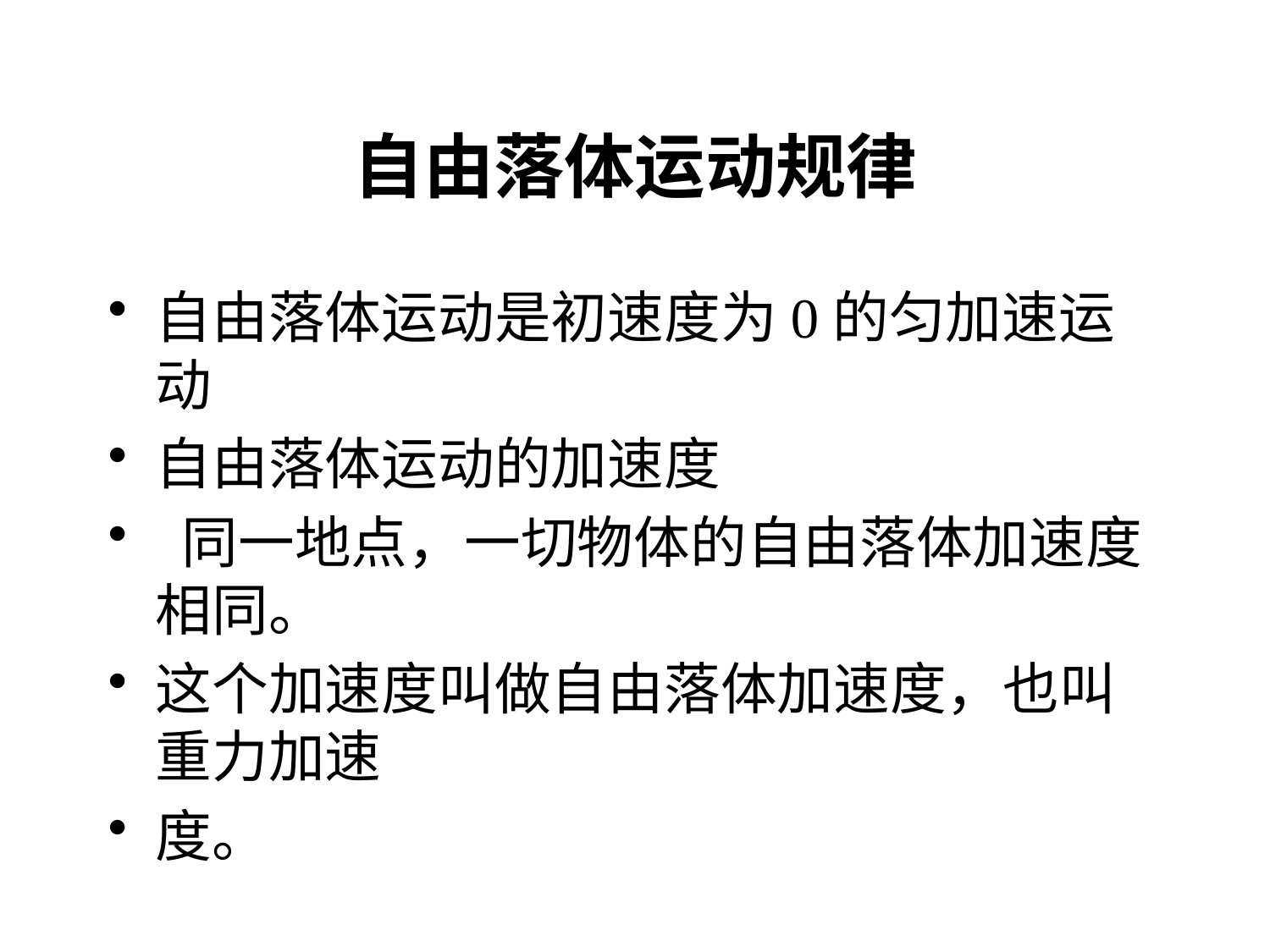

# 自由落体运动规律
自由落体运动是初速度为0的匀加速运动
自由落体运动的加速度
 同一地点，一切物体的自由落体加速度相同。
这个加速度叫做自由落体加速度，也叫重力加速
度。